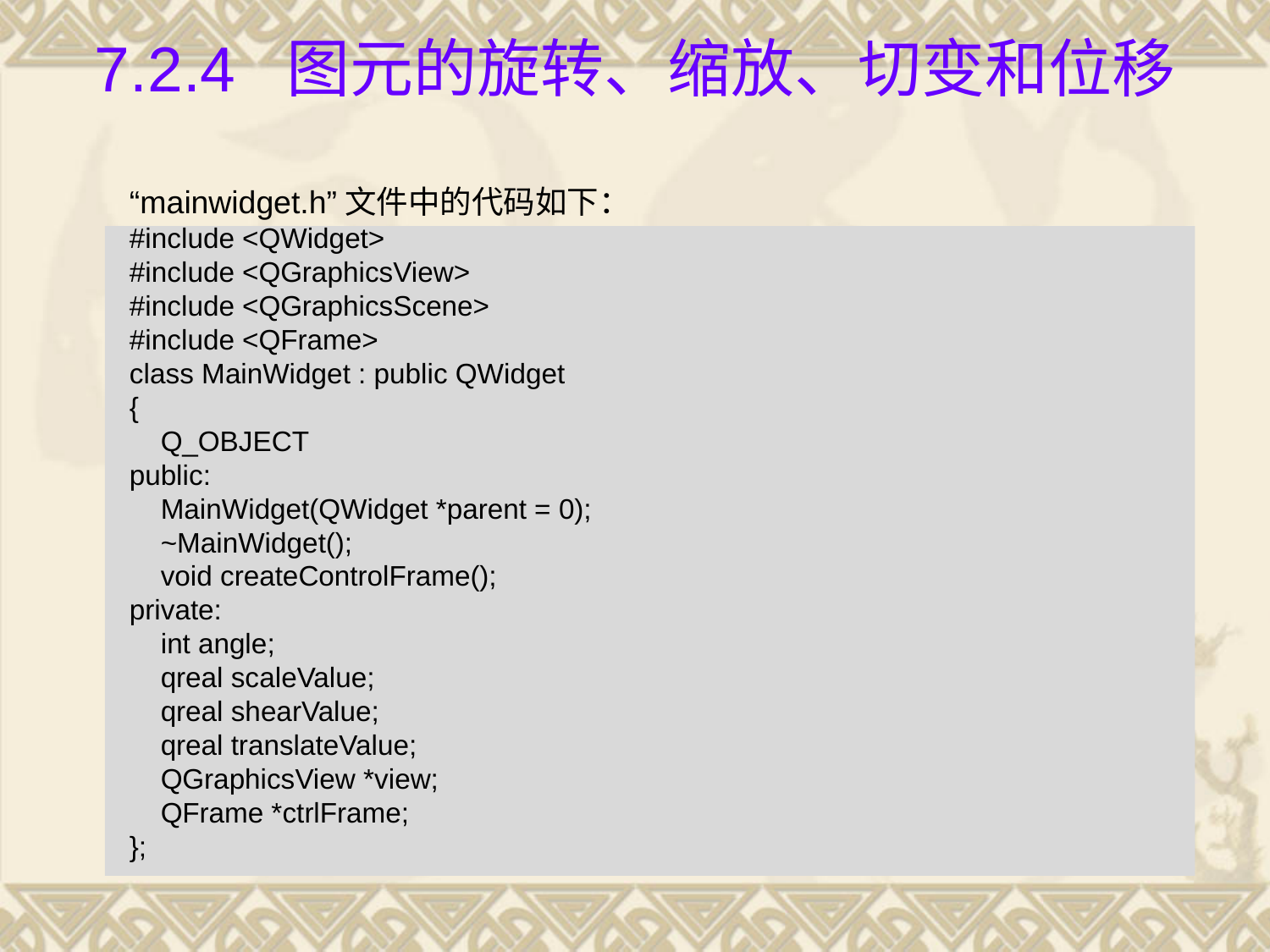

# 7.2.4  图元的旋转、缩放、切变和位移
“mainwidget.h”文件中的代码如下：
#include <QWidget>
#include <QGraphicsView>
#include <QGraphicsScene>
#include <QFrame>
class MainWidget : public QWidget
{
    Q_OBJECT
public:
    MainWidget(QWidget *parent = 0);
    ~MainWidget();
    void createControlFrame();
private:
    int angle;
    qreal scaleValue;
    qreal shearValue;
    qreal translateValue;
    QGraphicsView *view;
    QFrame *ctrlFrame;
};